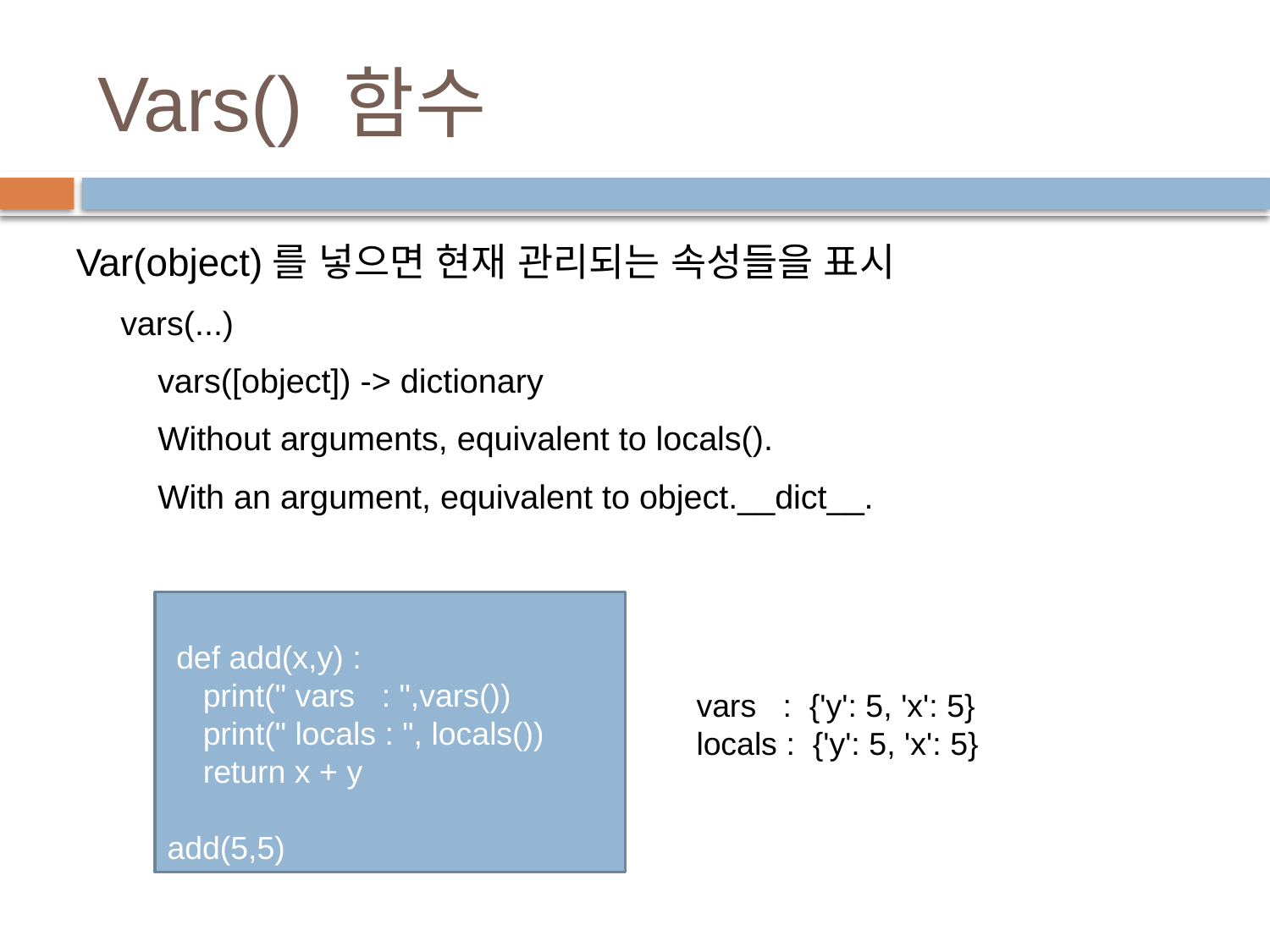

# Vars() 함수
Var(object)를 넣으면 현재 관리되는 속성들을 표시
vars(...)
    vars([object]) -> dictionary
    Without arguments, equivalent to locals().
    With an argument, equivalent to object.__dict__.

 def add(x,y) :
    print(" vars   : ",vars())
    print(" locals : ", locals())
    return x + y

add(5,5)
 vars   :  {'y': 5, 'x': 5}
 locals :  {'y': 5, 'x': 5}